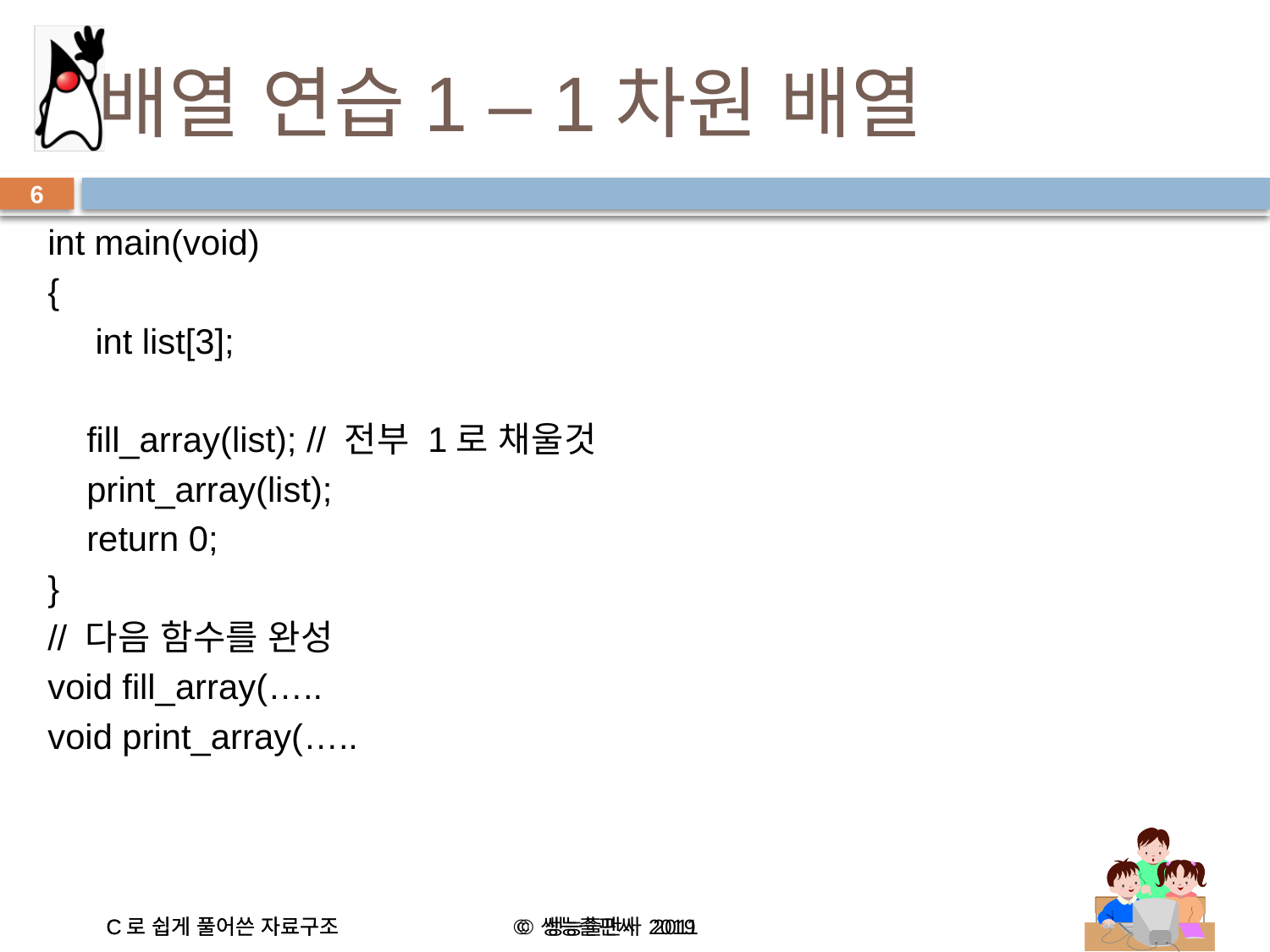

6
# 배열 연습1 – 1차원 배열

int main(void)
{
	int list[3];

    fill_array(list); // 전부 1로 채울것
    print_array(list);
    return 0;
}
// 다음 함수를 완성
void fill_array(…..
void print_array(…..